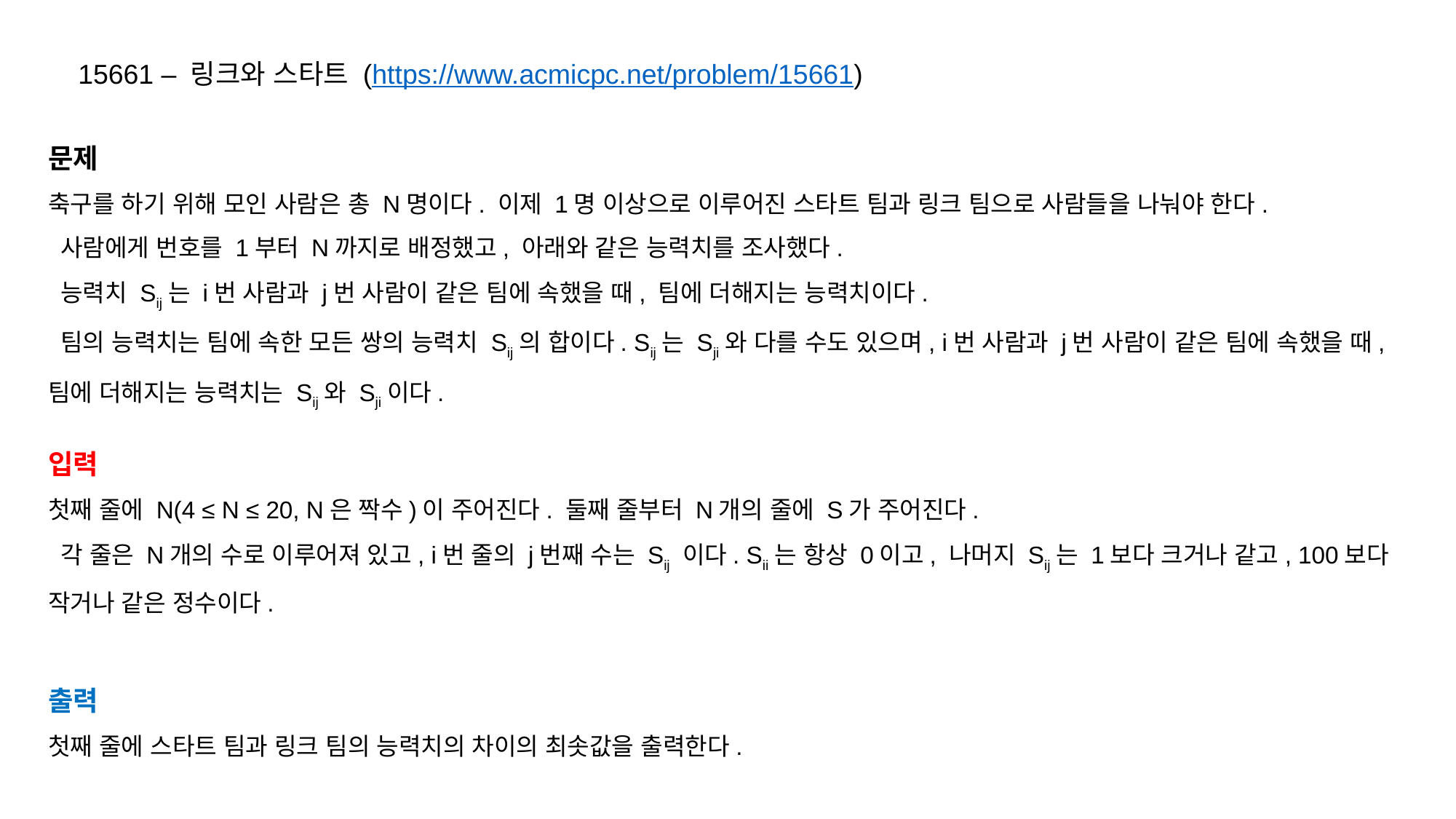

15661 – 링크와 스타트 (https://www.acmicpc.net/problem/15661)
문제
축구를 하기 위해 모인 사람은 총 N명이다. 이제 1명 이상으로 이루어진 스타트 팀과 링크 팀으로 사람들을 나눠야 한다.
 사람에게 번호를 1부터 N까지로 배정했고, 아래와 같은 능력치를 조사했다.
 능력치 Sij는 i번 사람과 j번 사람이 같은 팀에 속했을 때, 팀에 더해지는 능력치이다.
 팀의 능력치는 팀에 속한 모든 쌍의 능력치 Sij의 합이다. Sij는 Sji와 다를 수도 있으며, i번 사람과 j번 사람이 같은 팀에 속했을 때, 팀에 더해지는 능력치는 Sij와 Sji이다.
입력
첫째 줄에 N(4 ≤ N ≤ 20, N은 짝수)이 주어진다. 둘째 줄부터 N개의 줄에 S가 주어진다.
 각 줄은 N개의 수로 이루어져 있고, i번 줄의 j번째 수는 Sij 이다. Sii는 항상 0이고, 나머지 Sij는 1보다 크거나 같고, 100보다 작거나 같은 정수이다.
출력
첫째 줄에 스타트 팀과 링크 팀의 능력치의 차이의 최솟값을 출력한다.